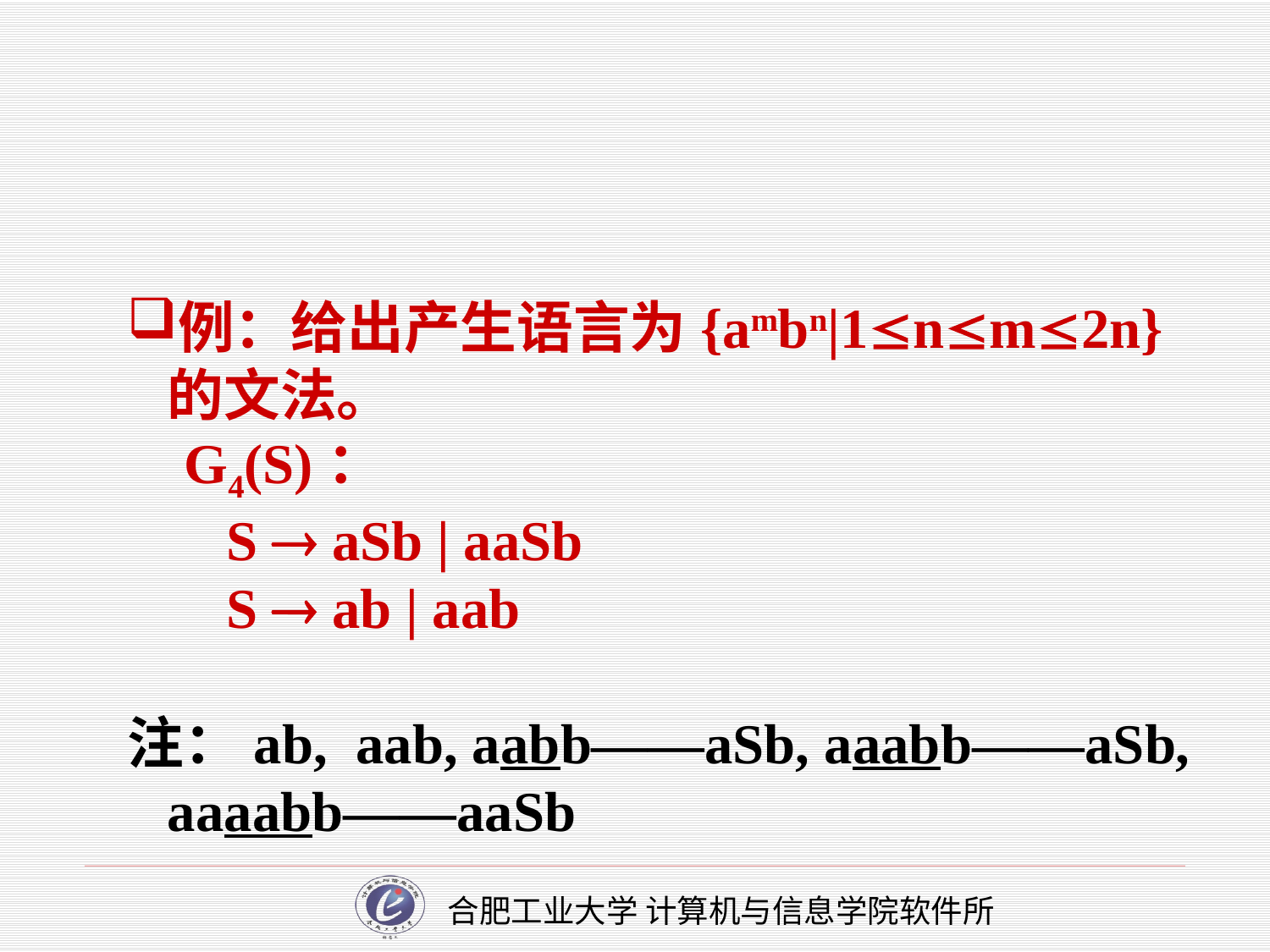

例：给出产生语言为{ambn|1≤n≤m≤2n}的文法。
    G4(S)：
       S → aSb | aaSb
       S → ab | aab

注：ab,  aab, aabb——aSb, aaabb——aSb, aaaabb——aaSb

60